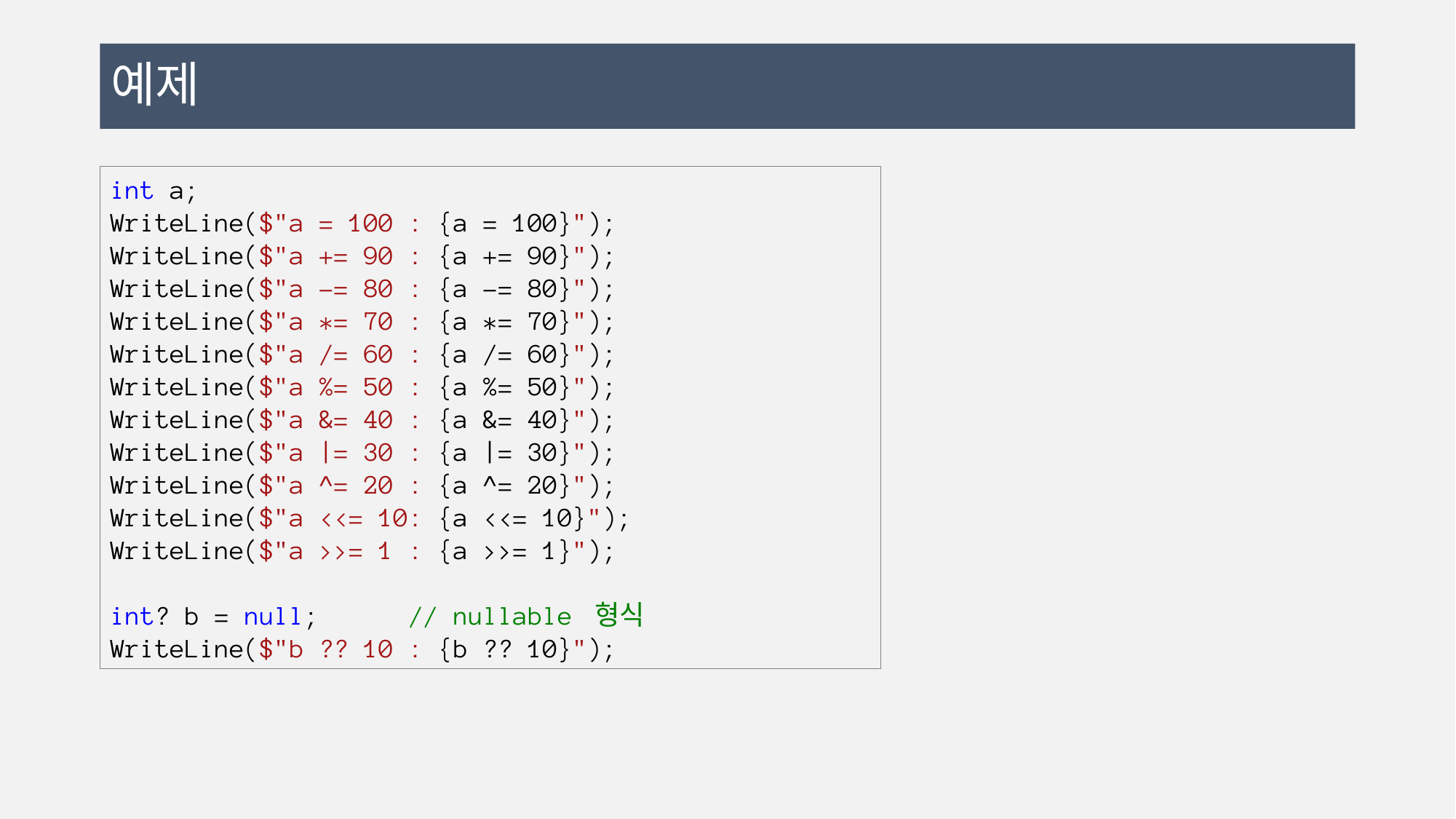

# 예제

int a;
WriteLine($"a = 100 : {a = 100}");
WriteLine($"a += 90 : {a += 90}");
WriteLine($"a -= 80 : {a -= 80}");
WriteLine($"a *= 70 : {a *= 70}");
WriteLine($"a /= 60 : {a /= 60}");
WriteLine($"a %= 50 : {a %= 50}");
WriteLine($"a &= 40 : {a &= 40}");
WriteLine($"a |= 30 : {a |= 30}");
WriteLine($"a ^= 20 : {a ^= 20}");
WriteLine($"a <<= 10: {a <<= 10}");
WriteLine($"a >>= 1 : {a >>= 1}");

int? b = null;      // nullable 형식
WriteLine($"b ?? 10 : {b ?? 10}");